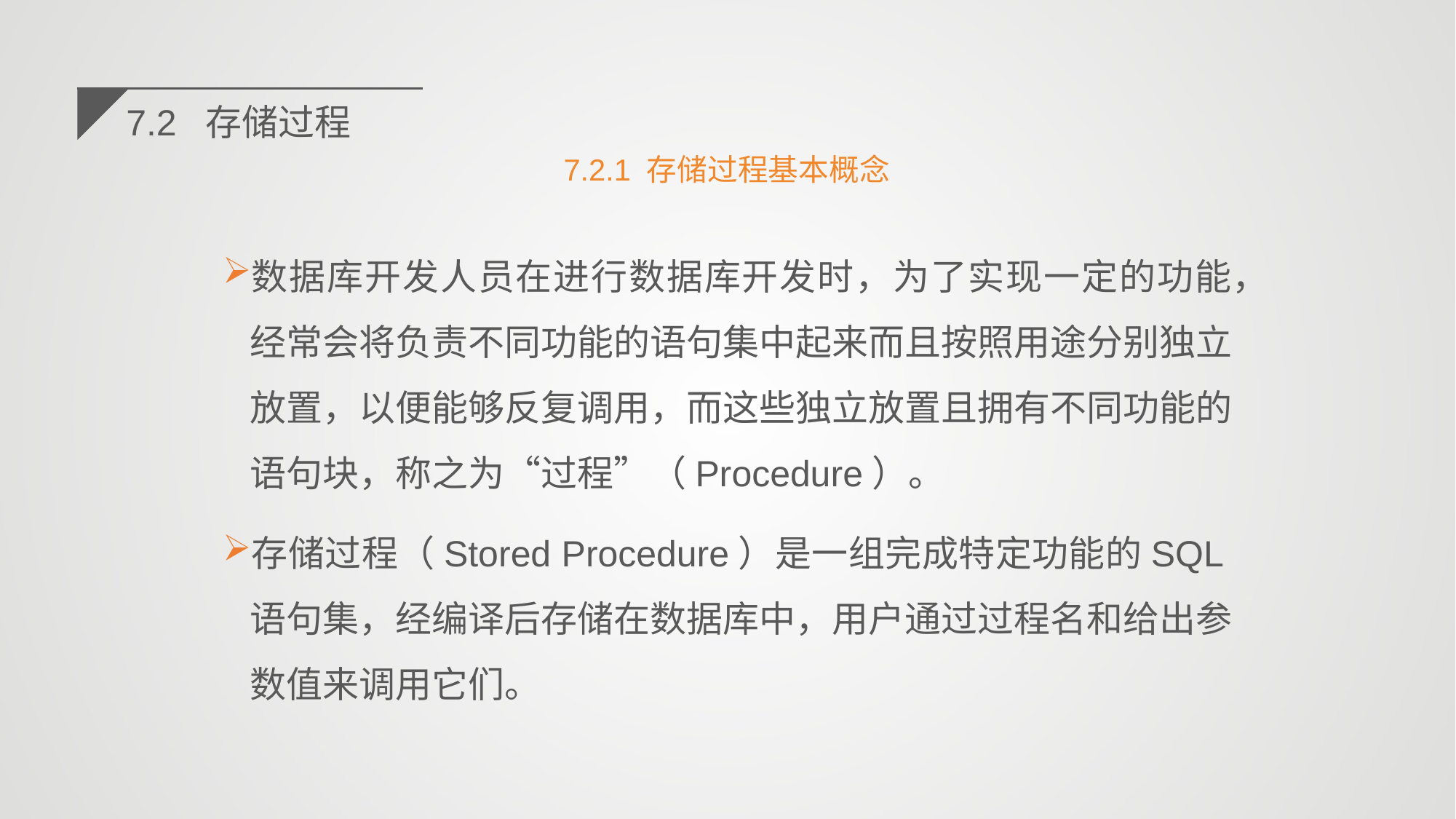

7.2  存储过程

7.2.1 存储过程基本概念
数据库开发人员在进行数据库开发时，为了实现一定的功能，经常会将负责不同功能的语句集中起来而且按照用途分别独立放置，以便能够反复调用，而这些独立放置且拥有不同功能的语句块，称之为“过程”（Procedure）。
存储过程（Stored Procedure）是一组完成特定功能的SQL语句集，经编译后存储在数据库中，用户通过过程名和给出参数值来调用它们。